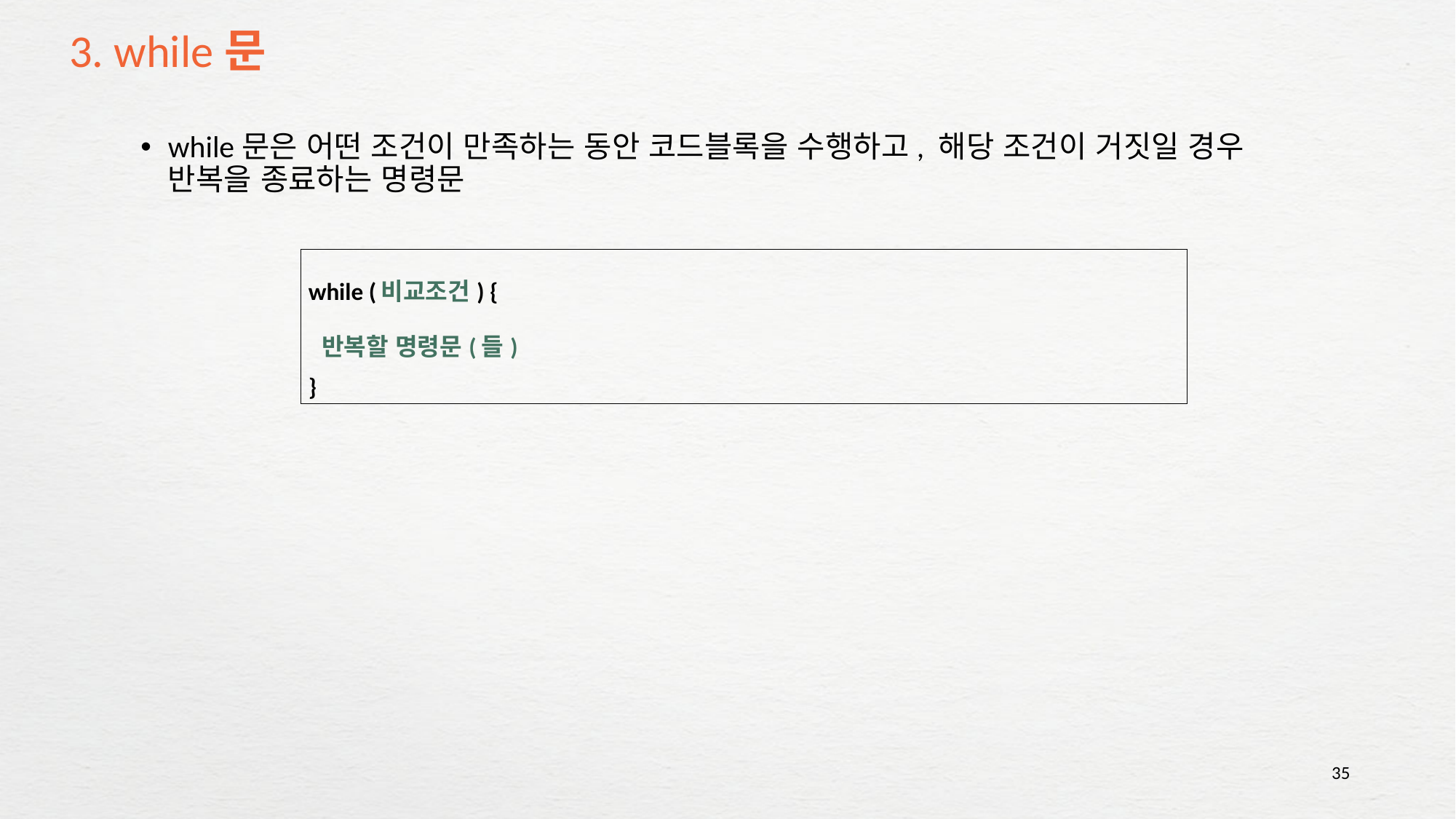

# 3. while문
while문은 어떤 조건이 만족하는 동안 코드블록을 수행하고, 해당 조건이 거짓일 경우 반복을 종료하는 명령문

| while (비교조건) { 반복할 명령문(들) } |
| --- |
35